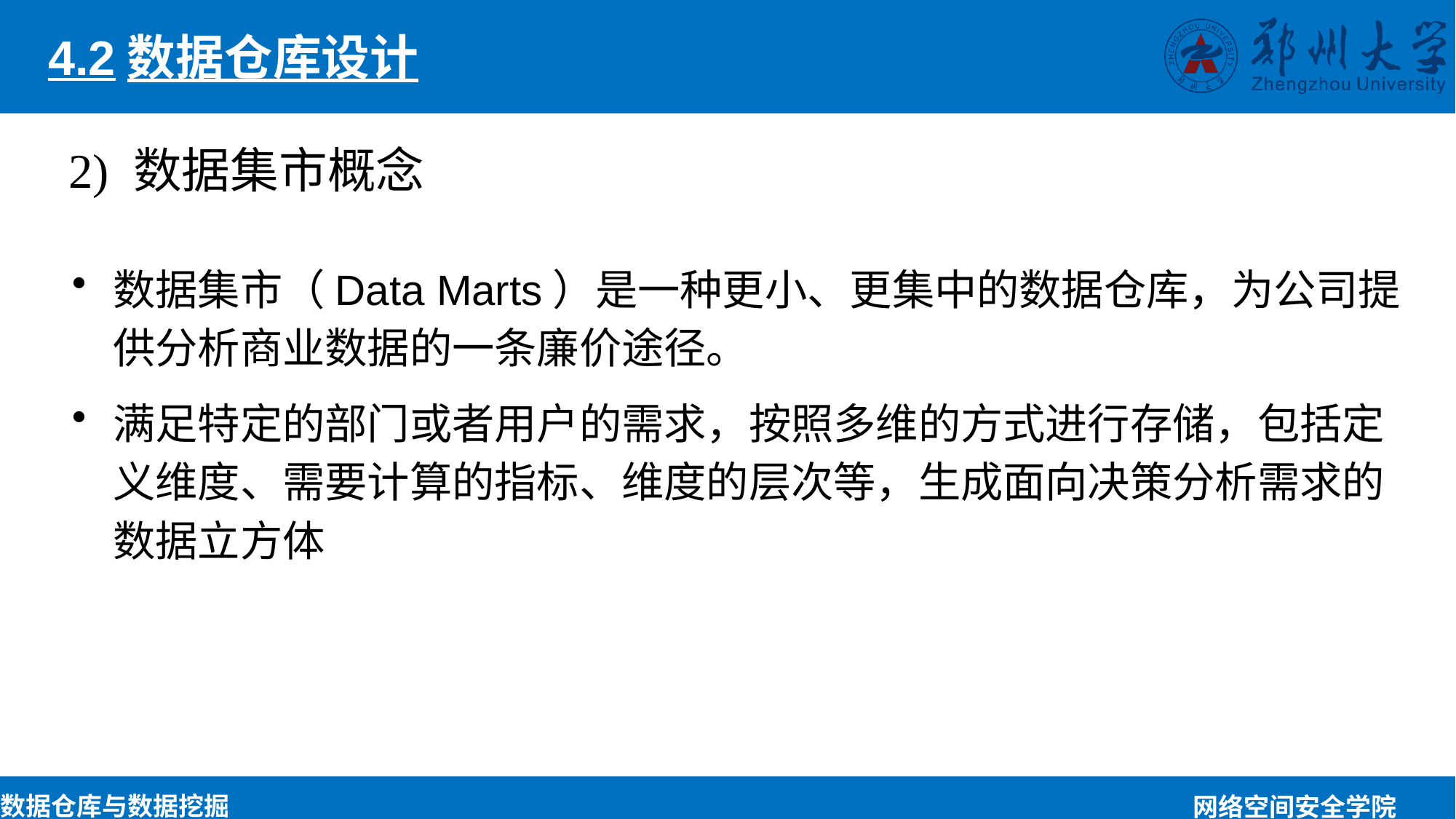

4.2数据仓库设计
2) 数据集市概念
数据集市（Data Marts）是一种更小、更集中的数据仓库，为公司提供分析商业数据的一条廉价途径。
满足特定的部门或者用户的需求，按照多维的方式进行存储，包括定义维度、需要计算的指标、维度的层次等，生成面向决策分析需求的数据立方体